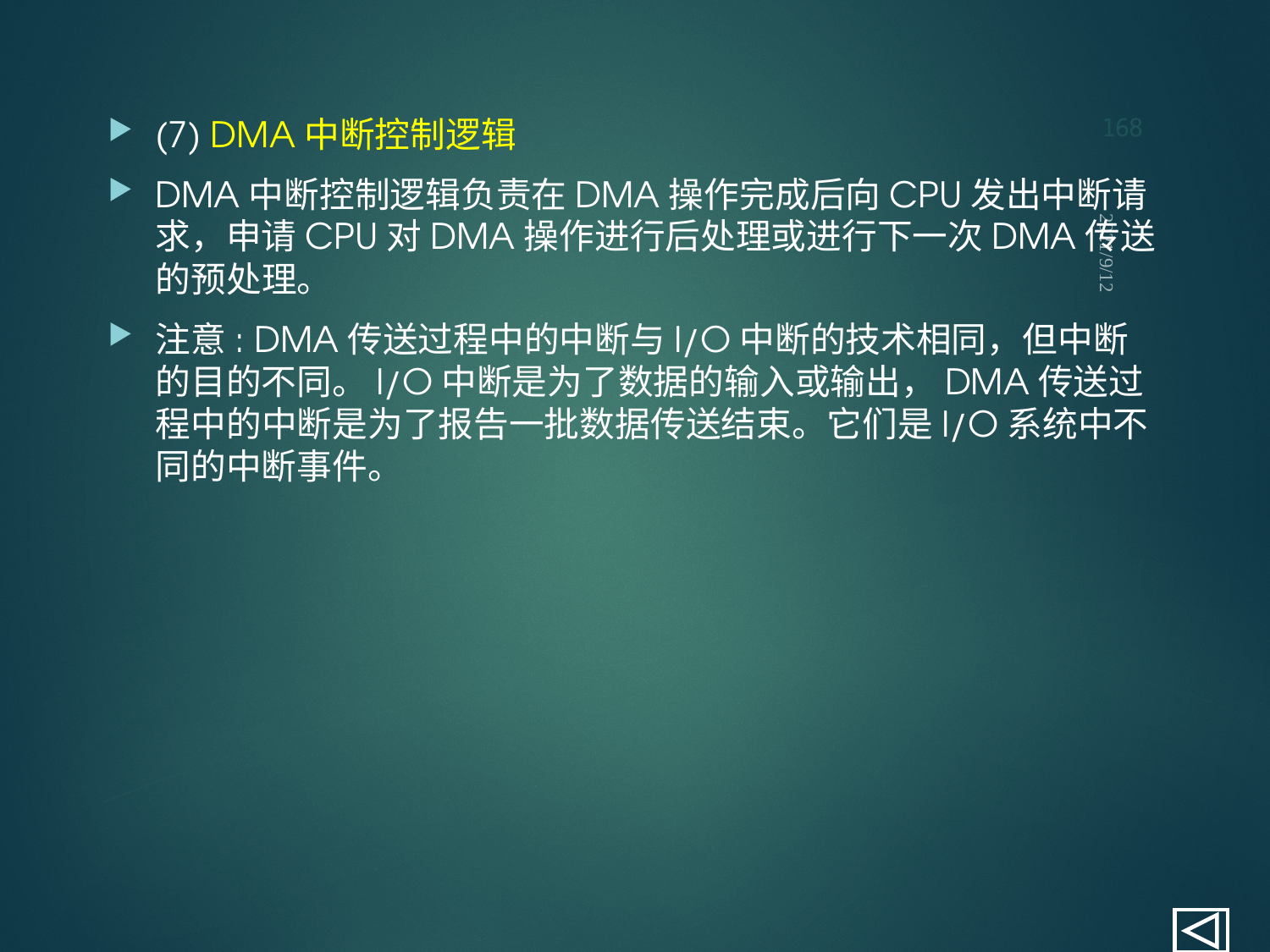

168
(7) DMA中断控制逻辑
DMA中断控制逻辑负责在DMA操作完成后向CPU发出中断请求，申请CPU对DMA操作进行后处理或进行下一次DMA传送的预处理。
注意: DMA传送过程中的中断与I/O中断的技术相同，但中断的目的不同。I/O中断是为了数据的输入或输出，DMA传送过程中的中断是为了报告一批数据传送结束。它们是I/O系统中不同的中断事件。
2021/9/12